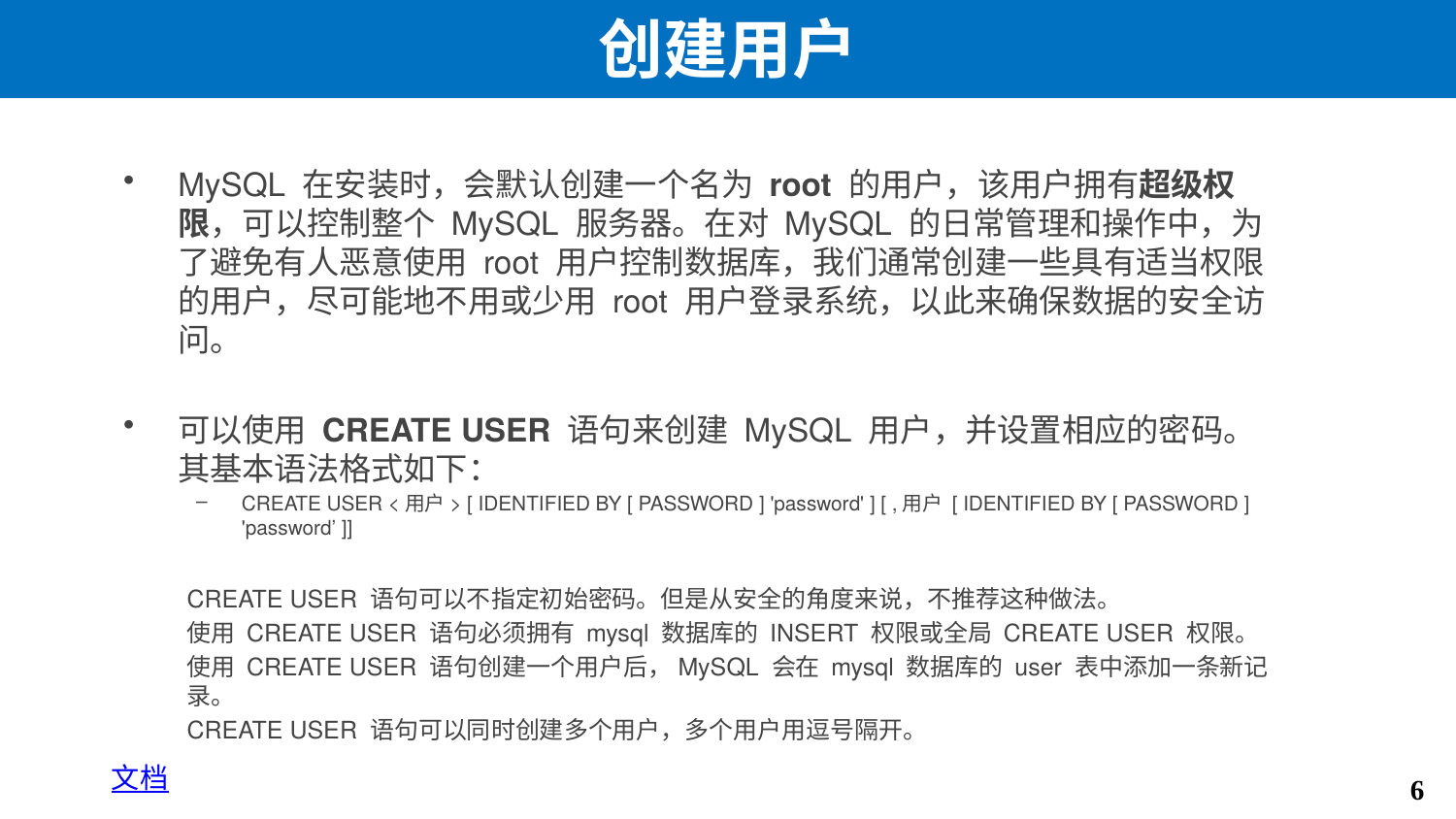

# 创建用户
MySQL 在安装时，会默认创建一个名为 root 的用户，该用户拥有超级权限，可以控制整个 MySQL 服务器。在对 MySQL 的日常管理和操作中，为了避免有人恶意使用 root 用户控制数据库，我们通常创建一些具有适当权限的用户，尽可能地不用或少用 root 用户登录系统，以此来确保数据的安全访问。

可以使用 CREATE USER 语句来创建 MySQL 用户，并设置相应的密码。其基本语法格式如下：
CREATE USER <用户> [ IDENTIFIED BY [ PASSWORD ] 'password' ] [ ,用户 [ IDENTIFIED BY [ PASSWORD ] 'password’ ]]

CREATE USER 语句可以不指定初始密码。但是从安全的角度来说，不推荐这种做法。
使用 CREATE USER 语句必须拥有 mysql 数据库的 INSERT 权限或全局 CREATE USER 权限。
使用 CREATE USER 语句创建一个用户后，MySQL 会在 mysql 数据库的 user 表中添加一条新记录。
CREATE USER 语句可以同时创建多个用户，多个用户用逗号隔开。
文档